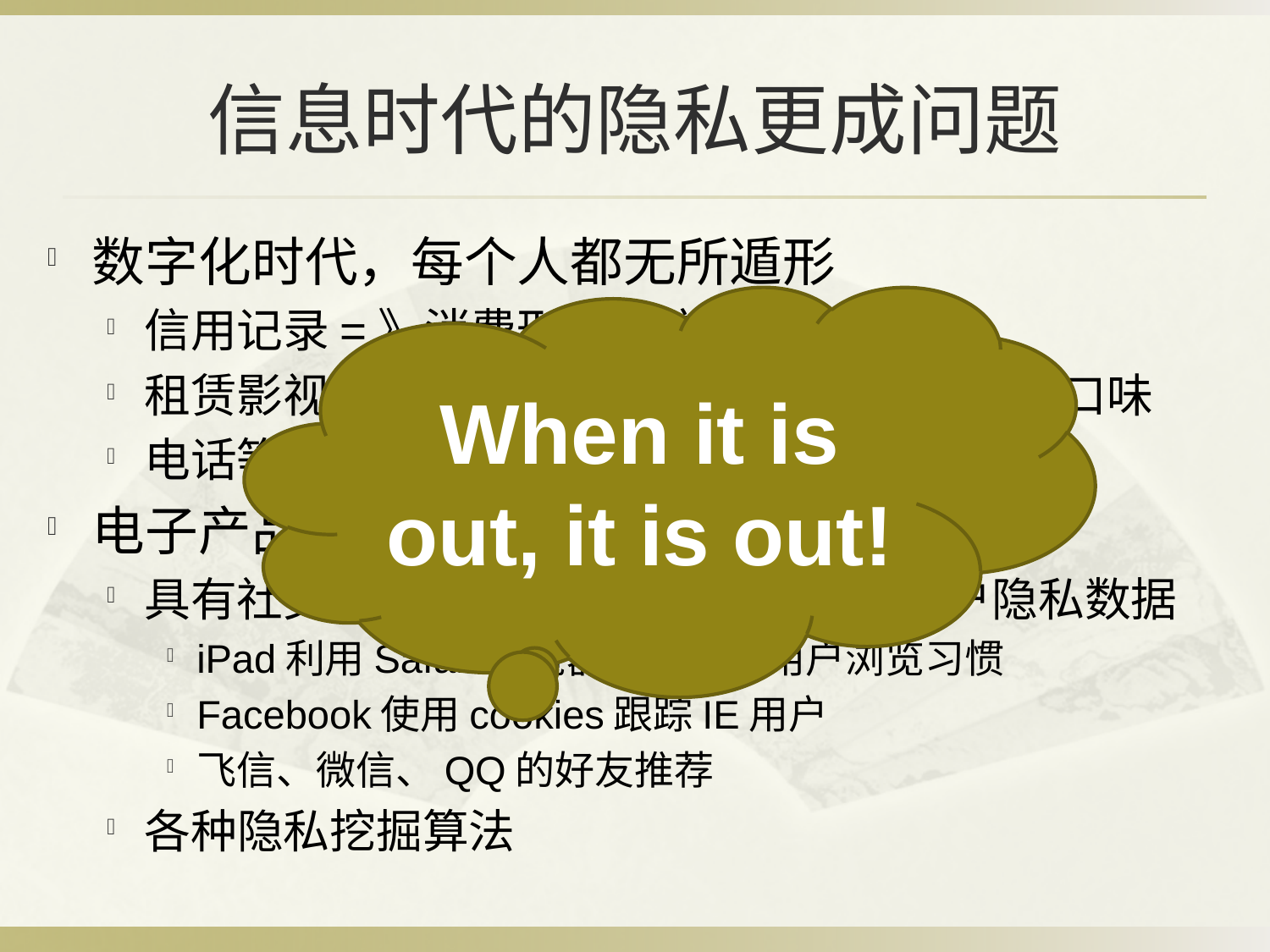

# 信息时代的隐私更成问题
数字化时代，每个人都无所遁形
信用记录=》消费形态和信贷状况
租赁影视产品/无线电视等服务记录=》消闲口味
电话等公用事业帐单=》某人休息的习惯
电子产品的隐私挖掘
具有社交特性的主动式网络服务 VS 用户隐私数据
iPad利用Safari浏览器漏洞追踪用户浏览习惯
Facebook使用cookies跟踪IE用户
飞信、微信、QQ的好友推荐
各种隐私挖掘算法
When it is out, it is out!